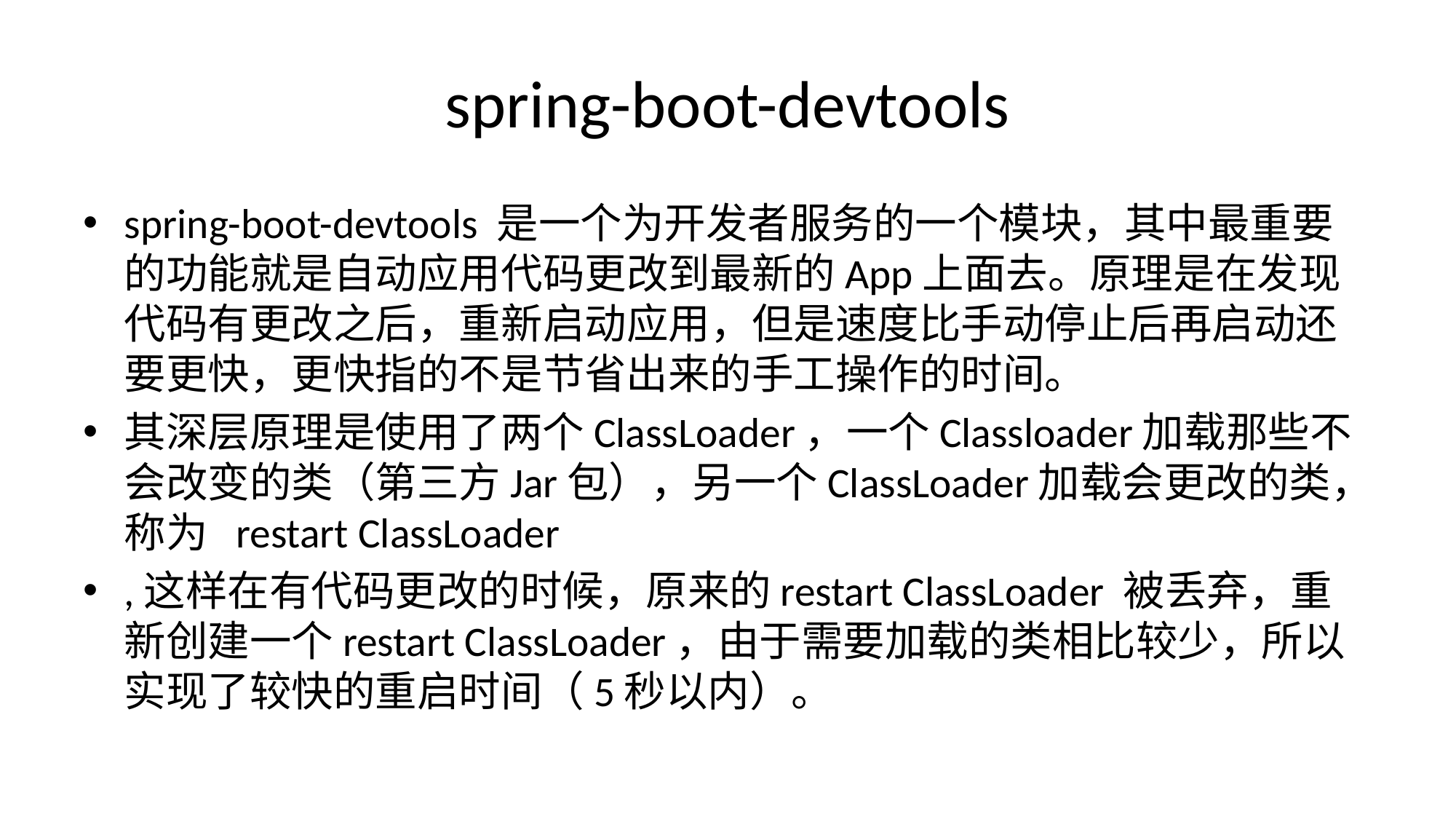

# spring-boot-devtools
spring-boot-devtools 是一个为开发者服务的一个模块，其中最重要的功能就是自动应用代码更改到最新的App上面去。原理是在发现代码有更改之后，重新启动应用，但是速度比手动停止后再启动还要更快，更快指的不是节省出来的手工操作的时间。
其深层原理是使用了两个ClassLoader，一个Classloader加载那些不会改变的类（第三方Jar包），另一个ClassLoader加载会更改的类，称为  restart ClassLoader
,这样在有代码更改的时候，原来的restart ClassLoader 被丢弃，重新创建一个restart ClassLoader，由于需要加载的类相比较少，所以实现了较快的重启时间（5秒以内）。